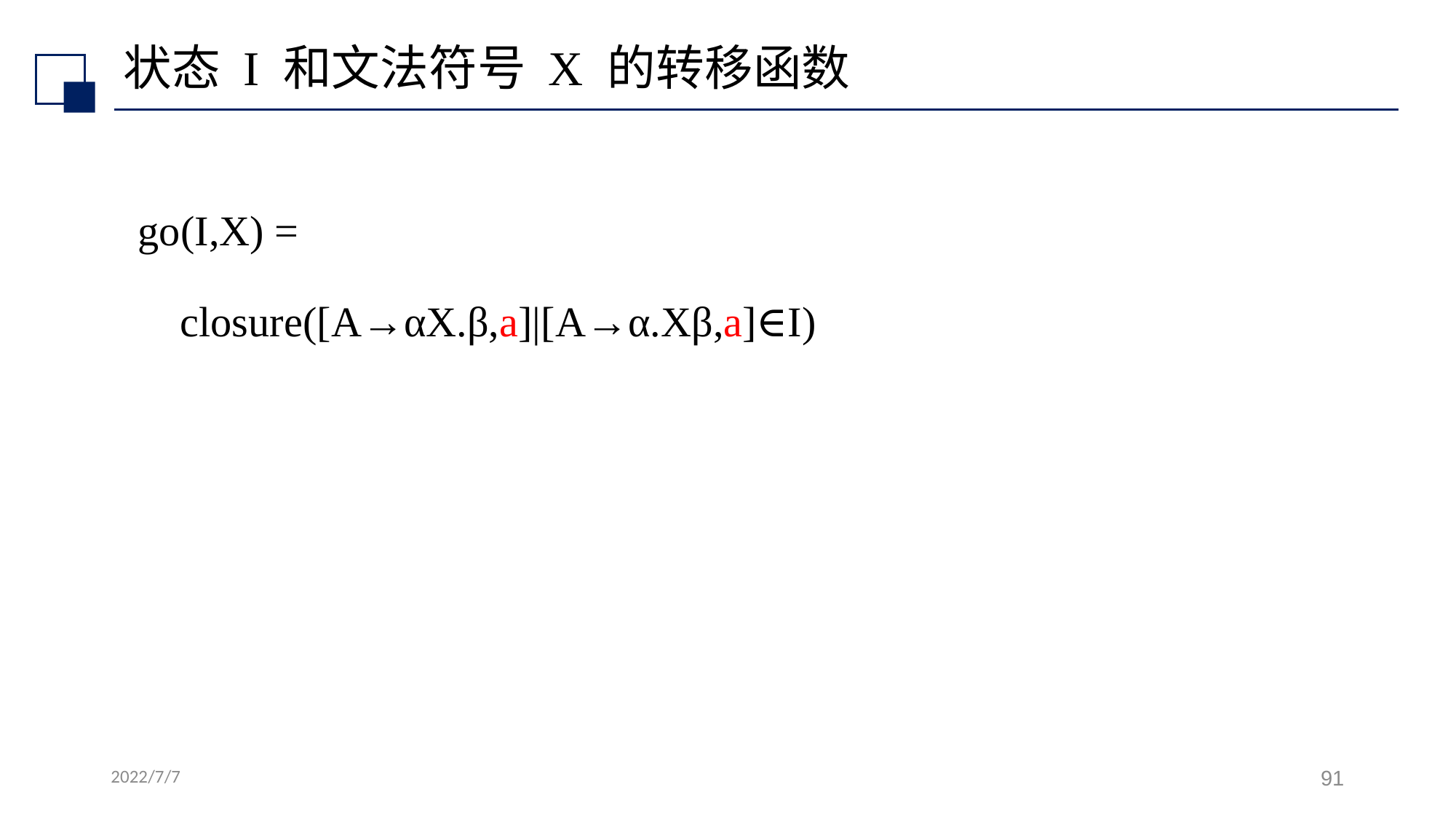

# 状态 I 和文法符号 X 的转移函数
go(I,X) =
    closure([A→αX.β,a]|[A→α.Xβ,a]∈I)
2022/7/7
91